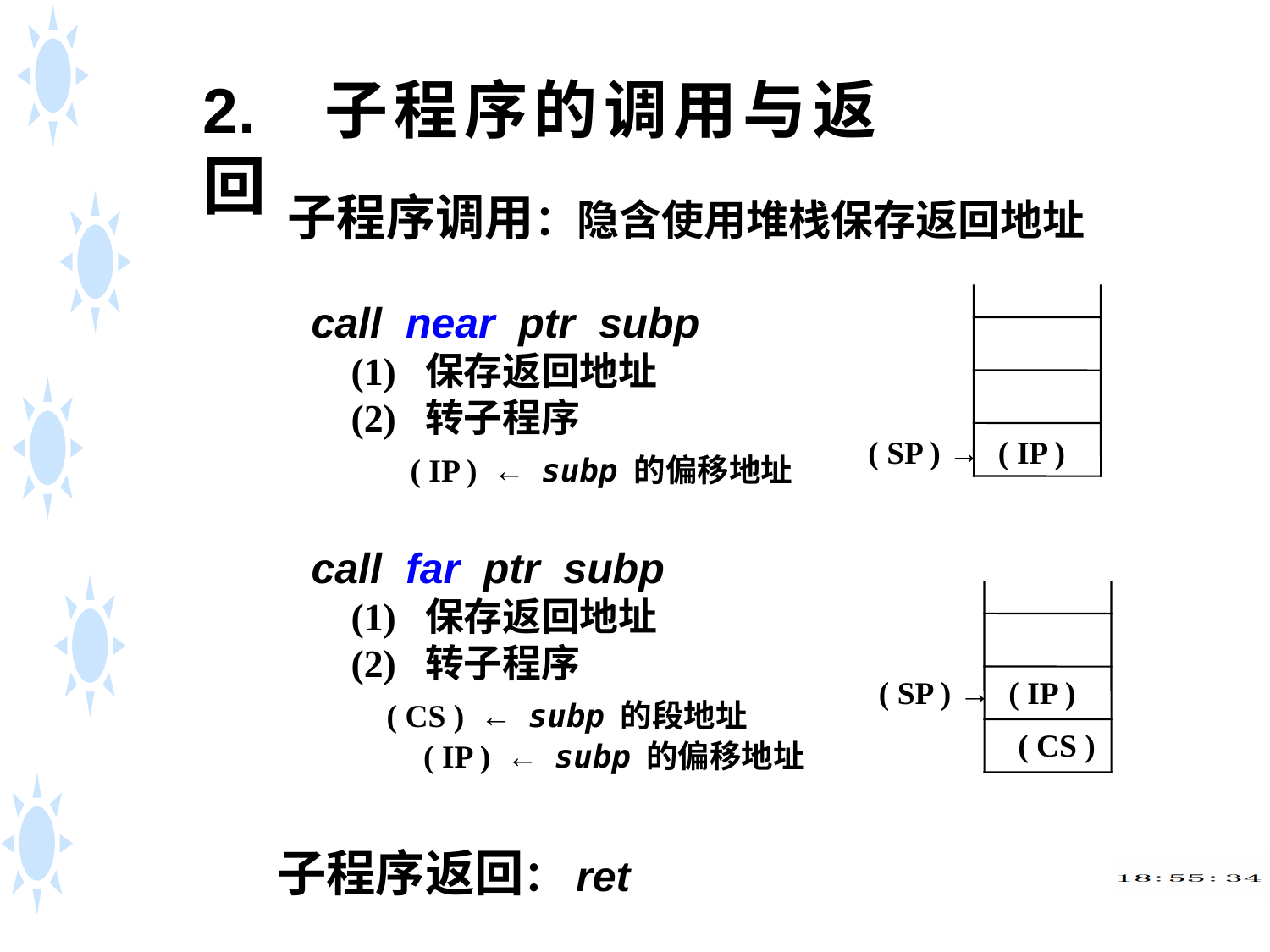

2.  子程序的调用与返回
子程序调用：隐含使用堆栈保存返回地址

  call  near  ptr  subp
(1)  保存返回地址
(2)  转子程序
     ( IP )  ←  subp 的偏移地址

  call  far  ptr  subp
(1)  保存返回地址
(2)  转子程序
   ( CS )  ←  subp 的段地址
         ( IP )  ←  subp 的偏移地址

( SP ) →  ( IP )

( SP ) →  ( IP )

( CS )

子程序返回：ret